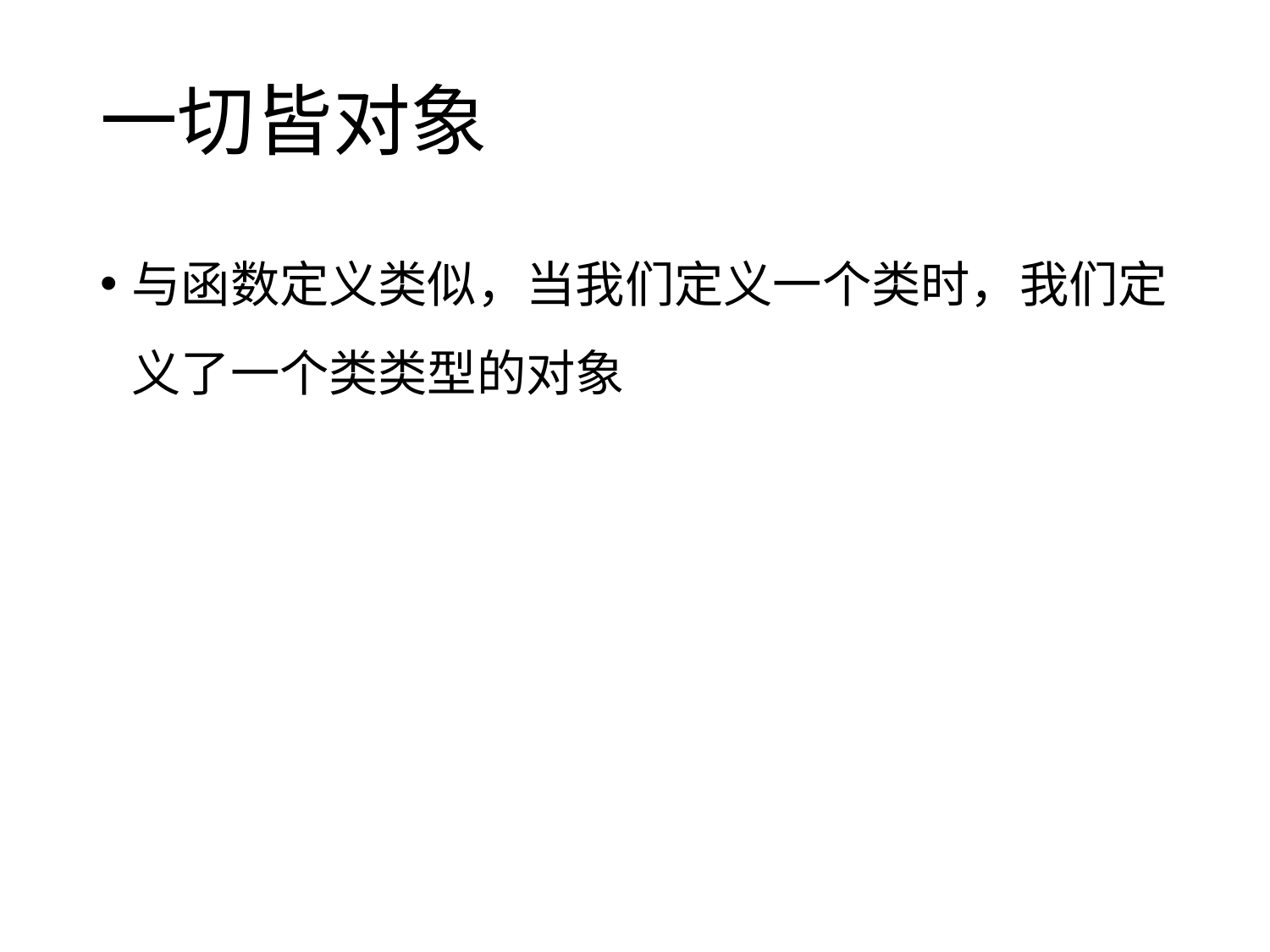

# 一切皆对象
与函数定义类似，当我们定义一个类时，我们定义了一个类类型的对象